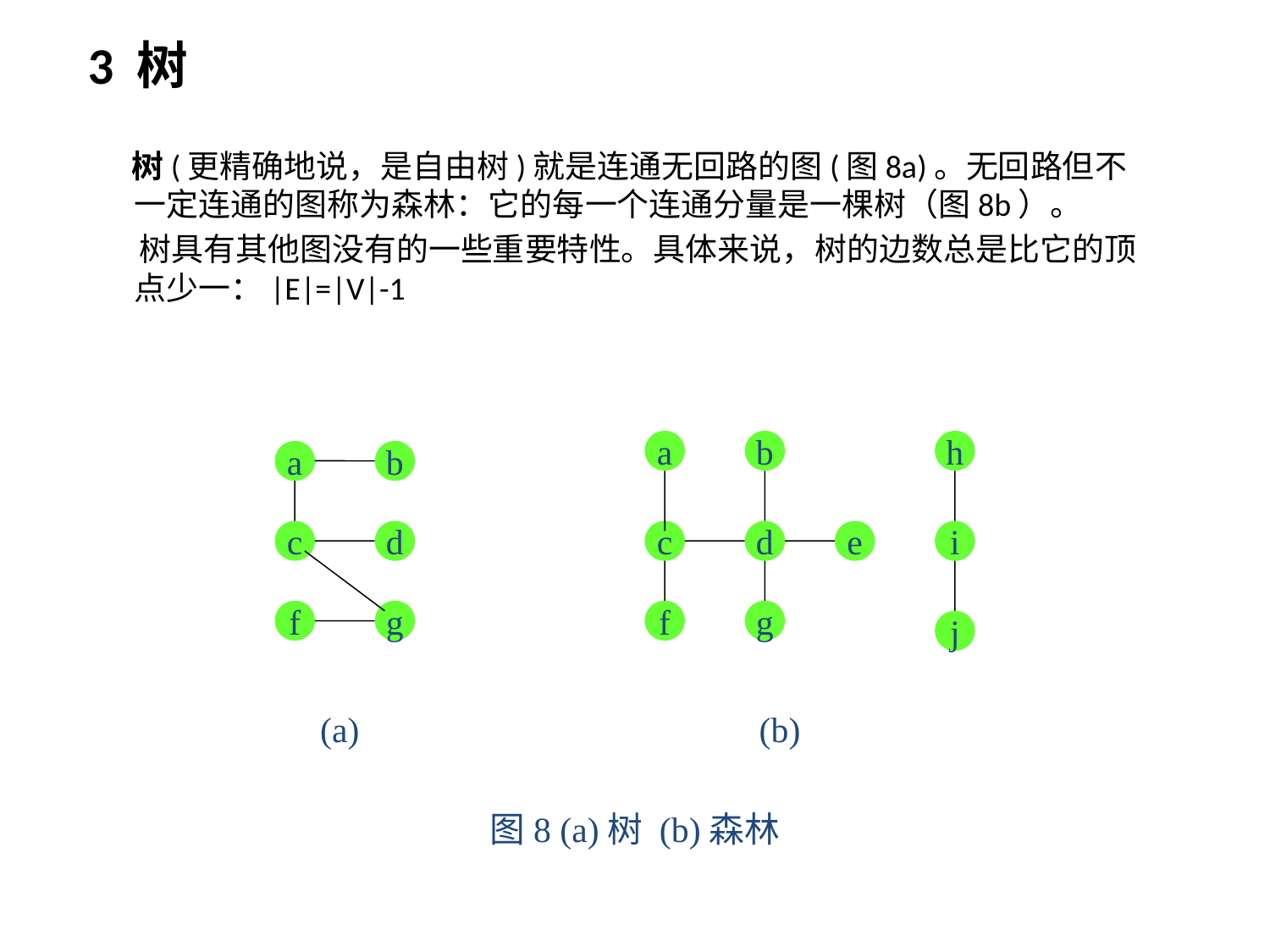

3 树

     树(更精确地说，是自由树)就是连通无回路的图(图8a)。无回路但不一定连通的图称为森林：它的每一个连通分量是一棵树（图8b）。
      树具有其他图没有的一些重要特性。具体来说，树的边数总是比它的顶点少一：|E|=|V|-1
a
b
h
a
b

c
d
c
d
e
i

f
g
f
g
j

(a)
(b)
图8 (a)树 (b)森林